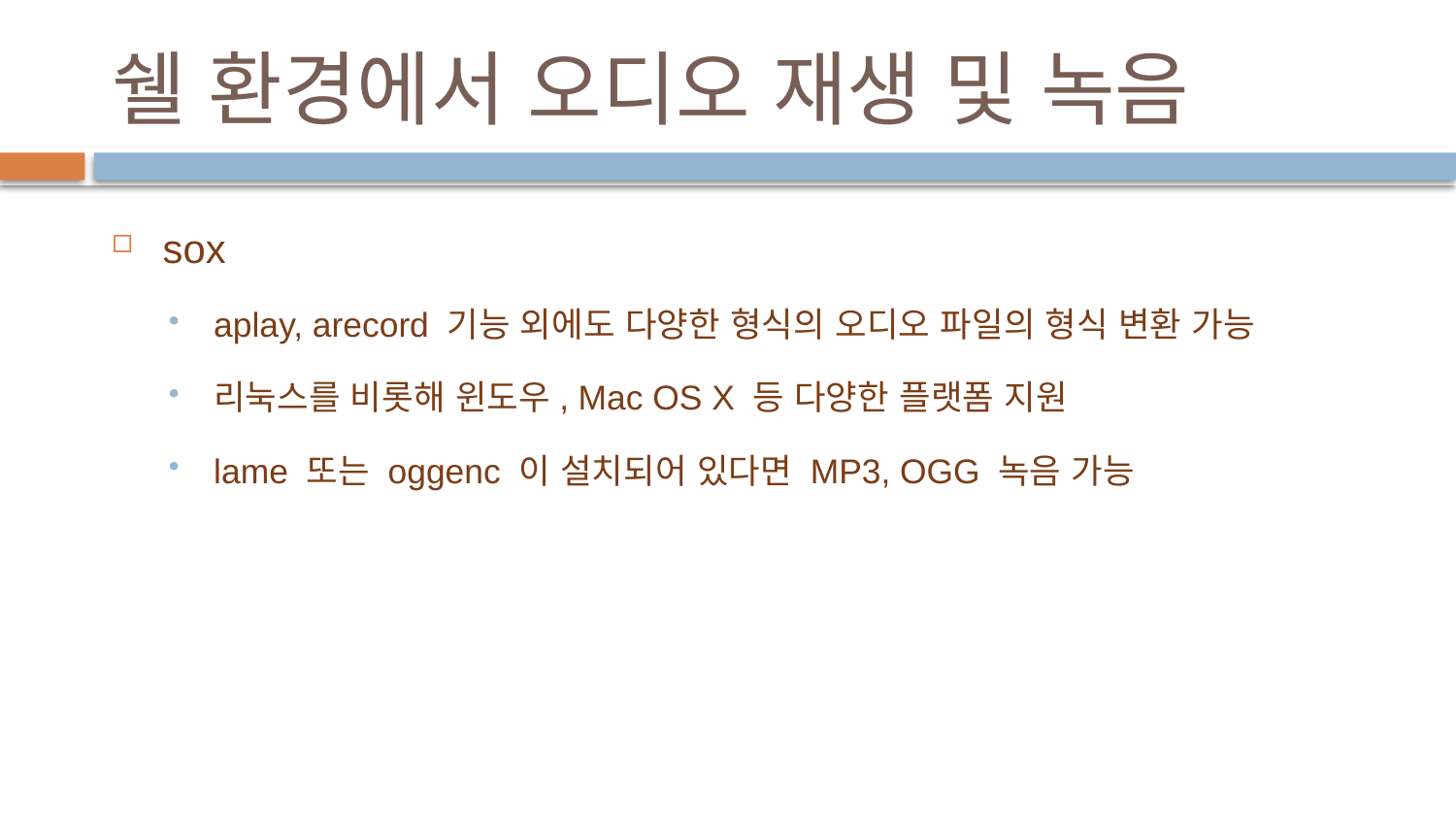

# 쉘 환경에서 오디오 재생 및 녹음
sox
aplay, arecord 기능 외에도 다양한 형식의 오디오 파일의 형식 변환 가능
리눅스를 비롯해 윈도우, Mac OS X 등 다양한 플랫폼 지원
lame 또는 oggenc 이 설치되어 있다면 MP3, OGG 녹음 가능